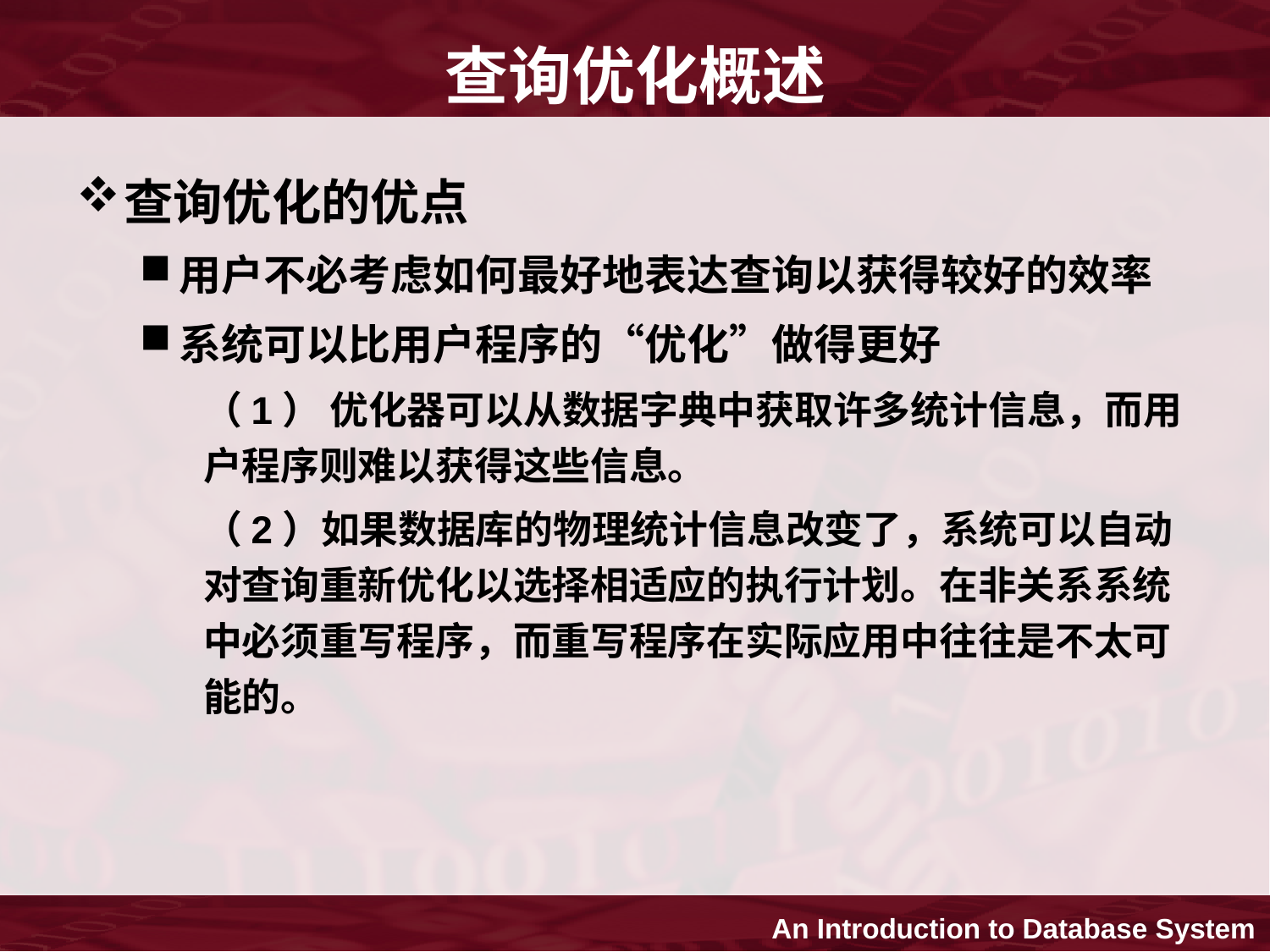

# 查询优化概述
查询优化的优点
用户不必考虑如何最好地表达查询以获得较好的效率
系统可以比用户程序的“优化”做得更好
（1） 优化器可以从数据字典中获取许多统计信息，而用户程序则难以获得这些信息。
（2）如果数据库的物理统计信息改变了，系统可以自动对查询重新优化以选择相适应的执行计划。在非关系系统中必须重写程序，而重写程序在实际应用中往往是不太可能的。